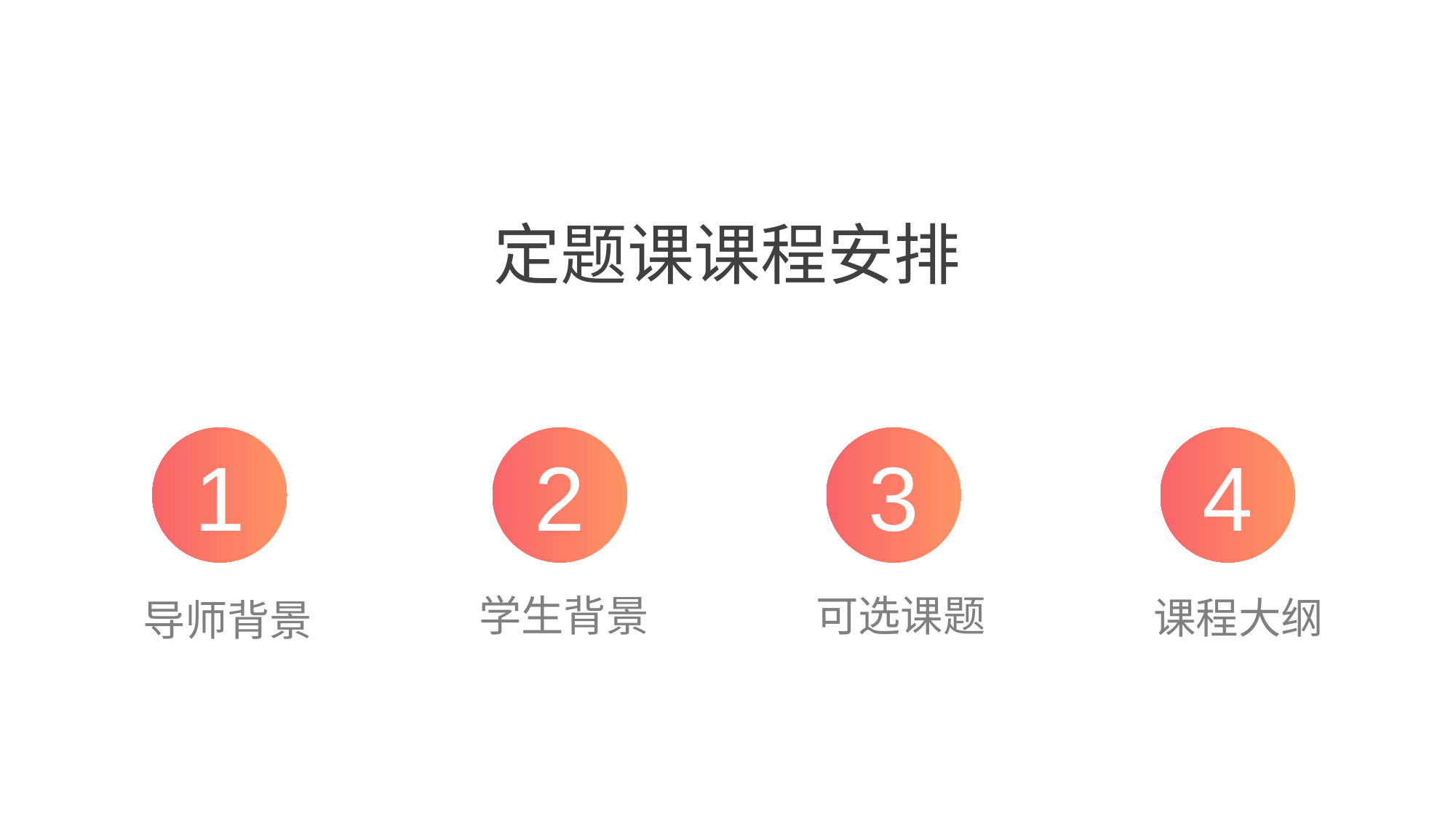

定题课课程安排
1
2
3
4
可选课题
课程大纲
导师背景
学生背景